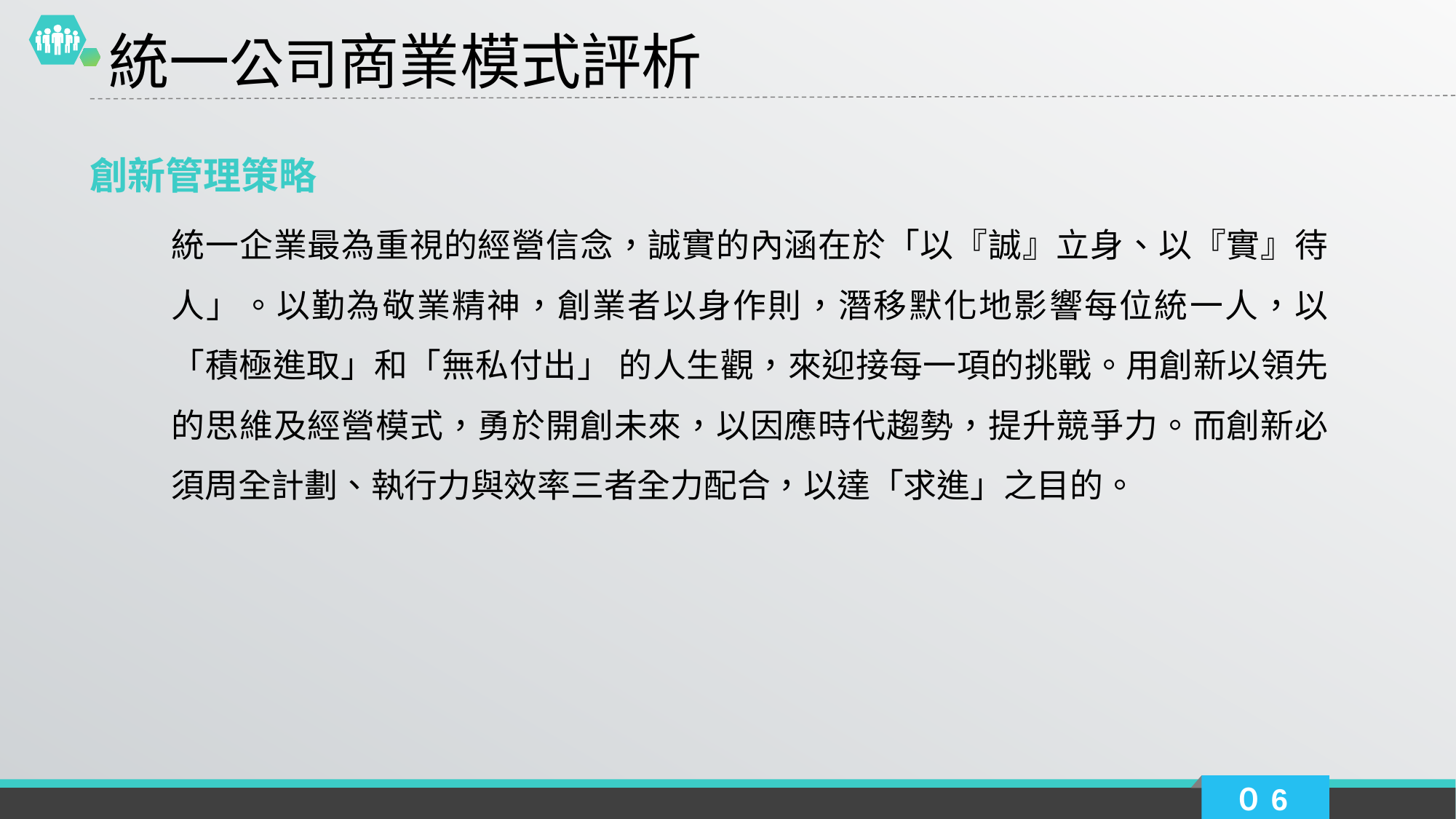

統一公司商業模式評析

創新管理策略
統一企業最為重視的經營信念，誠實的內涵在於「以『誠』立身、以『實』待人」。以勤為敬業精神，創業者以身作則，潛移默化地影響每位統一人，以「積極進取」和「無私付出」 的人生觀，來迎接每一項的挑戰。用創新以領先的思維及經營模式，勇於開創未來，以因應時代趨勢，提升競爭力。而創新必須周全計劃、執行力與效率三者全力配合，以達「求進」之目的。

０6